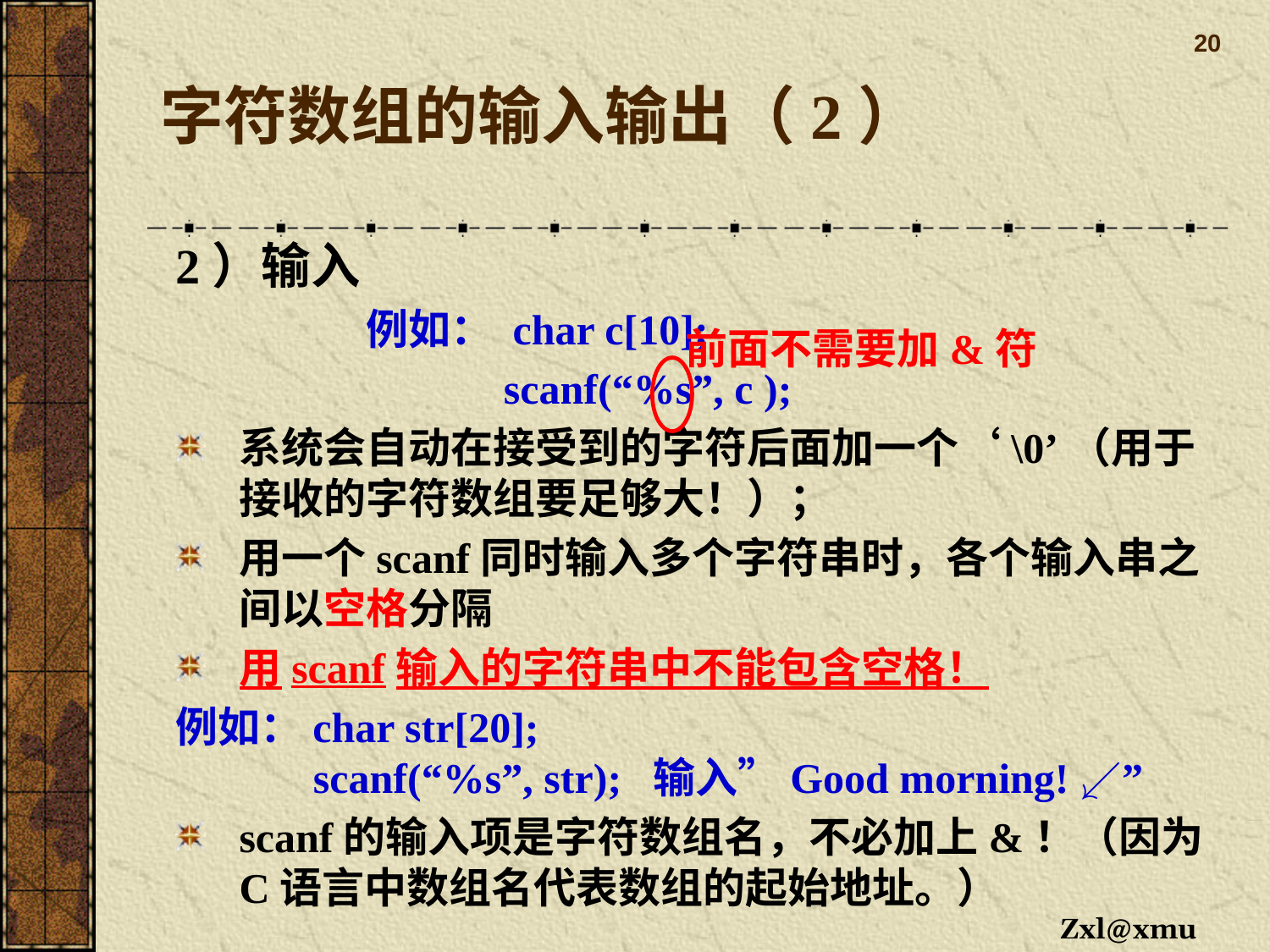

# 字符数组的输入输出（2）
                    20

2）输入
		例如： char c[10];
			 scanf(“%s”, c );
系统会自动在接受到的字符后面加一个‘\0’（用于接收的字符数组要足够大！）；
用一个scanf同时输入多个字符串时，各个输入串之间以空格分隔
用scanf输入的字符串中不能包含空格！
例如：char str[20];
	       scanf(“%s”, str);  输入”Good morning! ↙”
scanf的输入项是字符数组名，不必加上&！（因为C语言中数组名代表数组的起始地址。）
    前面不需要加&符